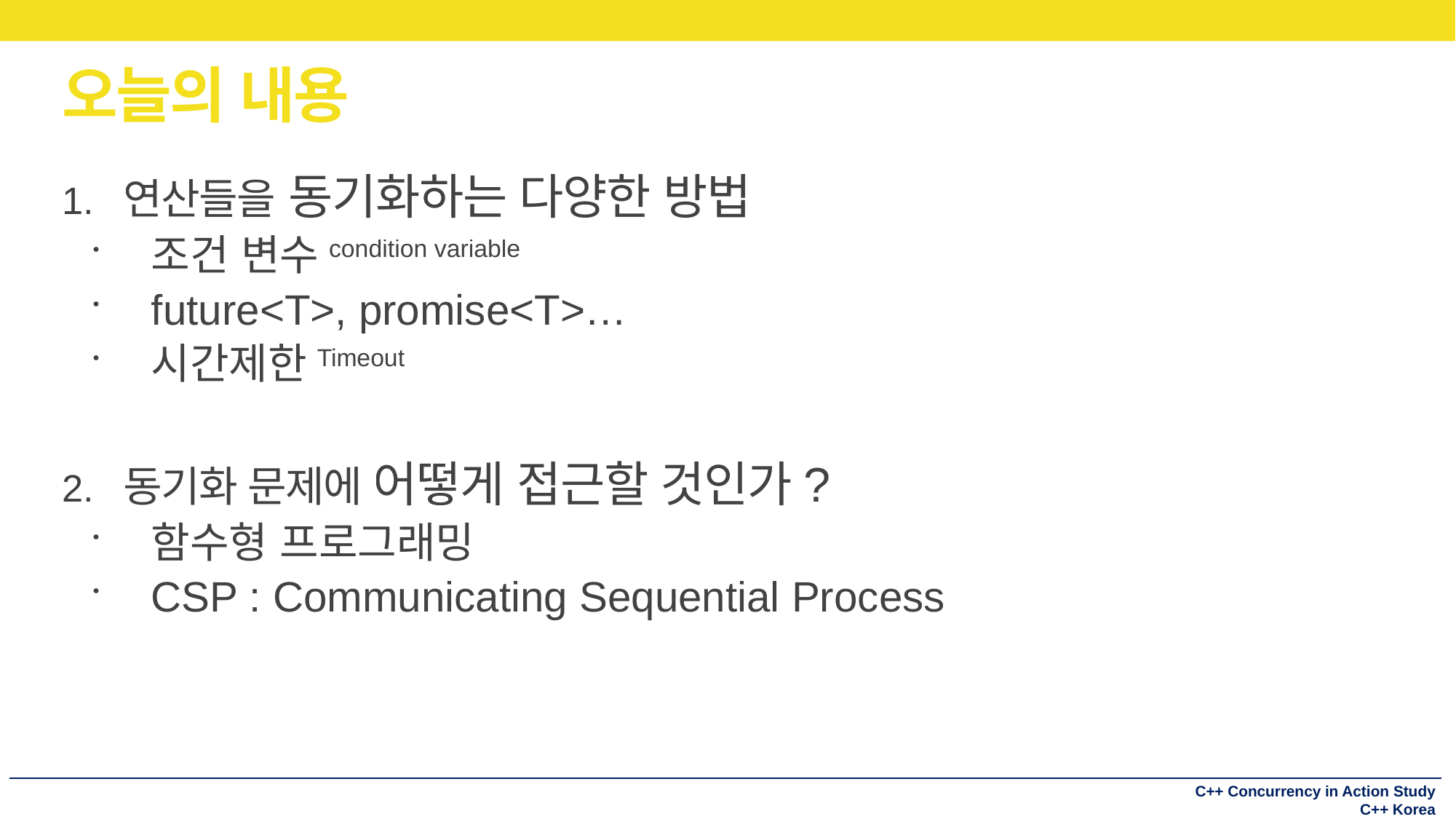

# 오늘의 내용
연산들을 동기화하는 다양한 방법
조건 변수condition variable
future<T>, promise<T>…
시간제한Timeout

동기화 문제에 어떻게 접근할 것인가?
함수형 프로그래밍
CSP : Communicating Sequential Process